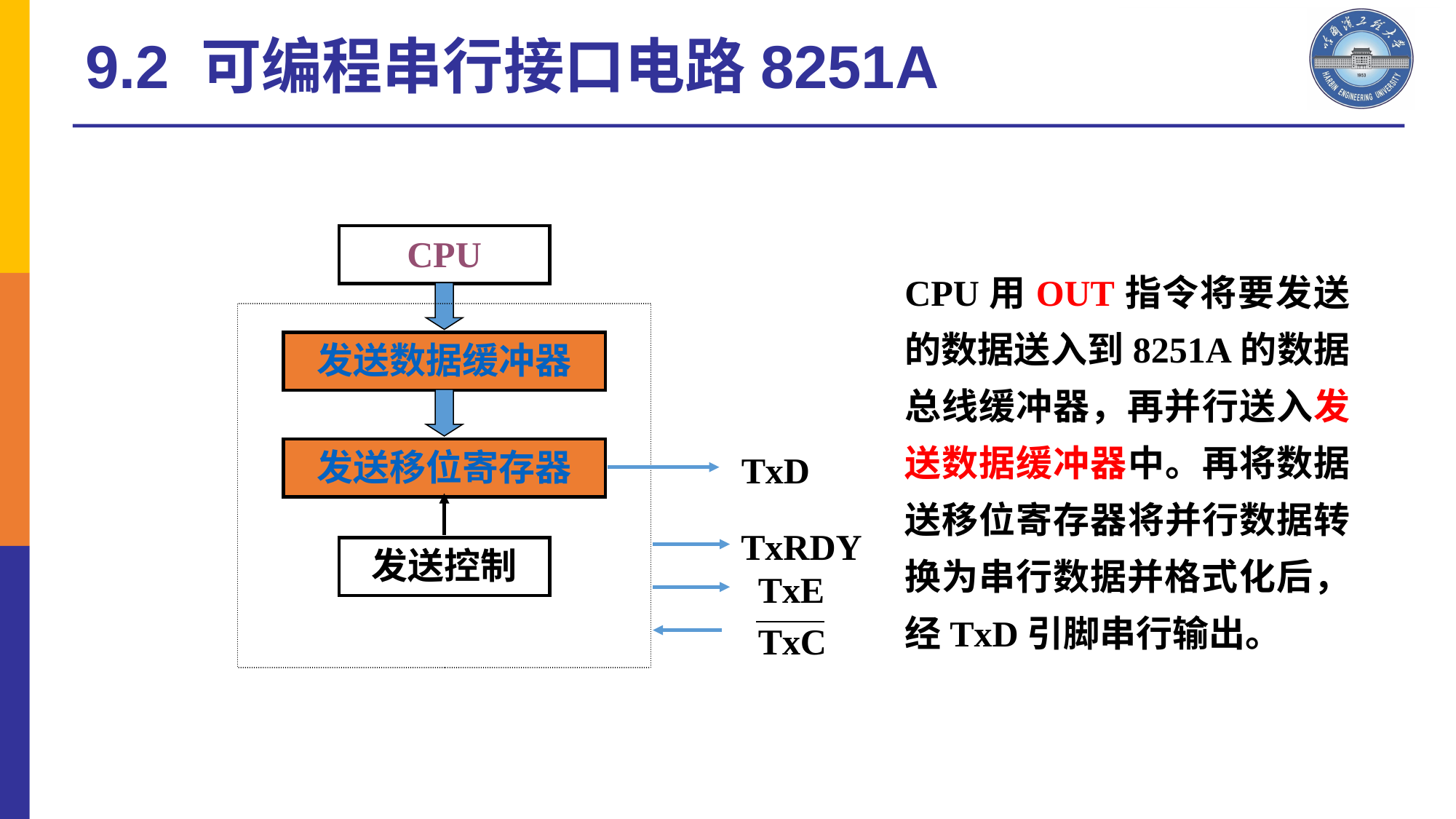

9.2 可编程串行接口电路8251A
CPU
CPU用OUT指令将要发送的数据送入到8251A的数据总线缓冲器，再并行送入发送数据缓冲器中。再将数据送移位寄存器将并行数据转换为串行数据并格式化后，经TxD引脚串行输出。

发送数据缓冲器

发送移位寄存器
TxD
TxRDY
发送控制
TxE
TxC